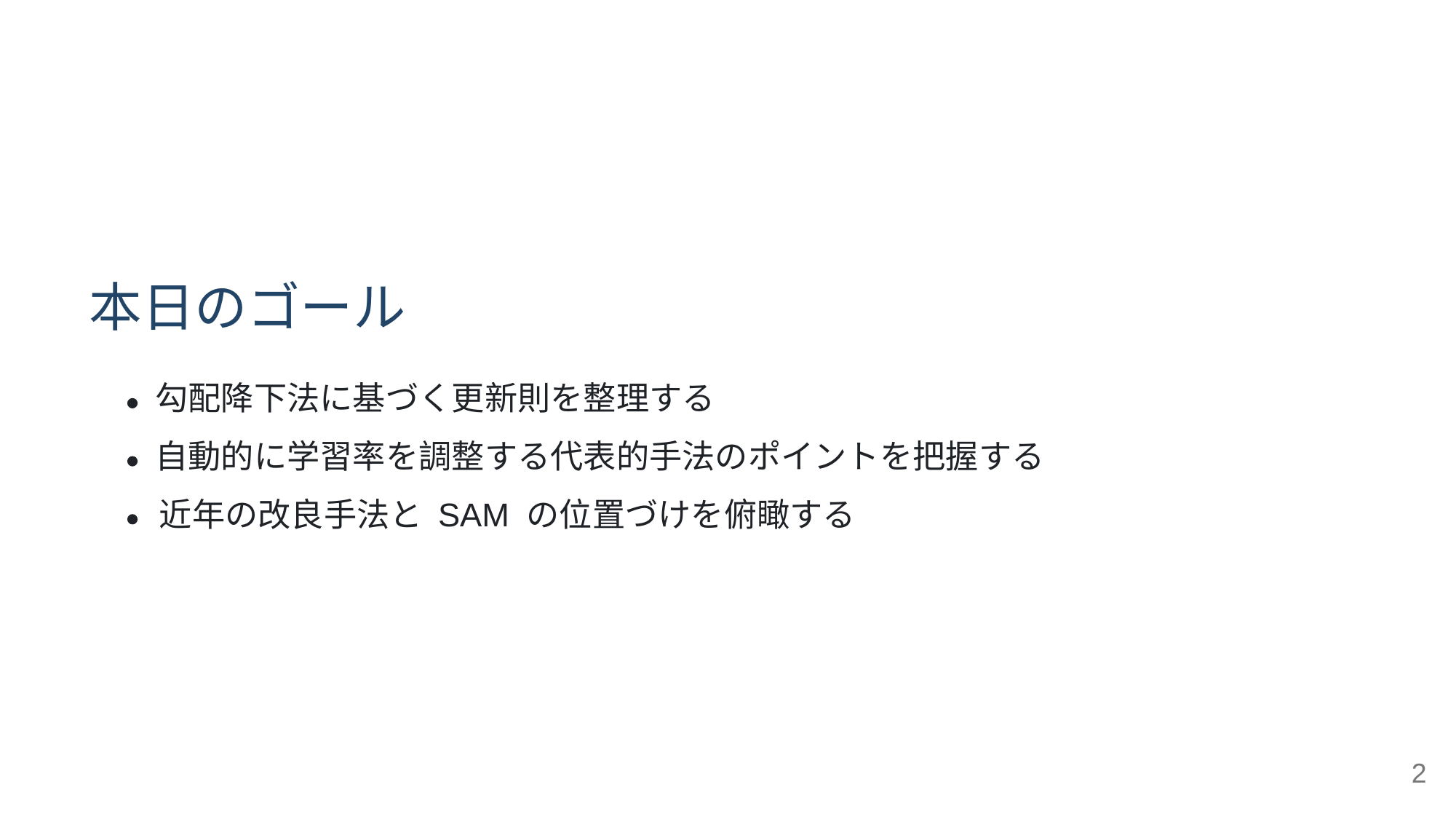

本⽇のゴール
勾配降下法に基づく更新則を整理する

⾃動的に学習率を調整する代表的⼿法のポイントを把握する

近年の改良⼿法と SAM の位置づけを俯瞰する

2